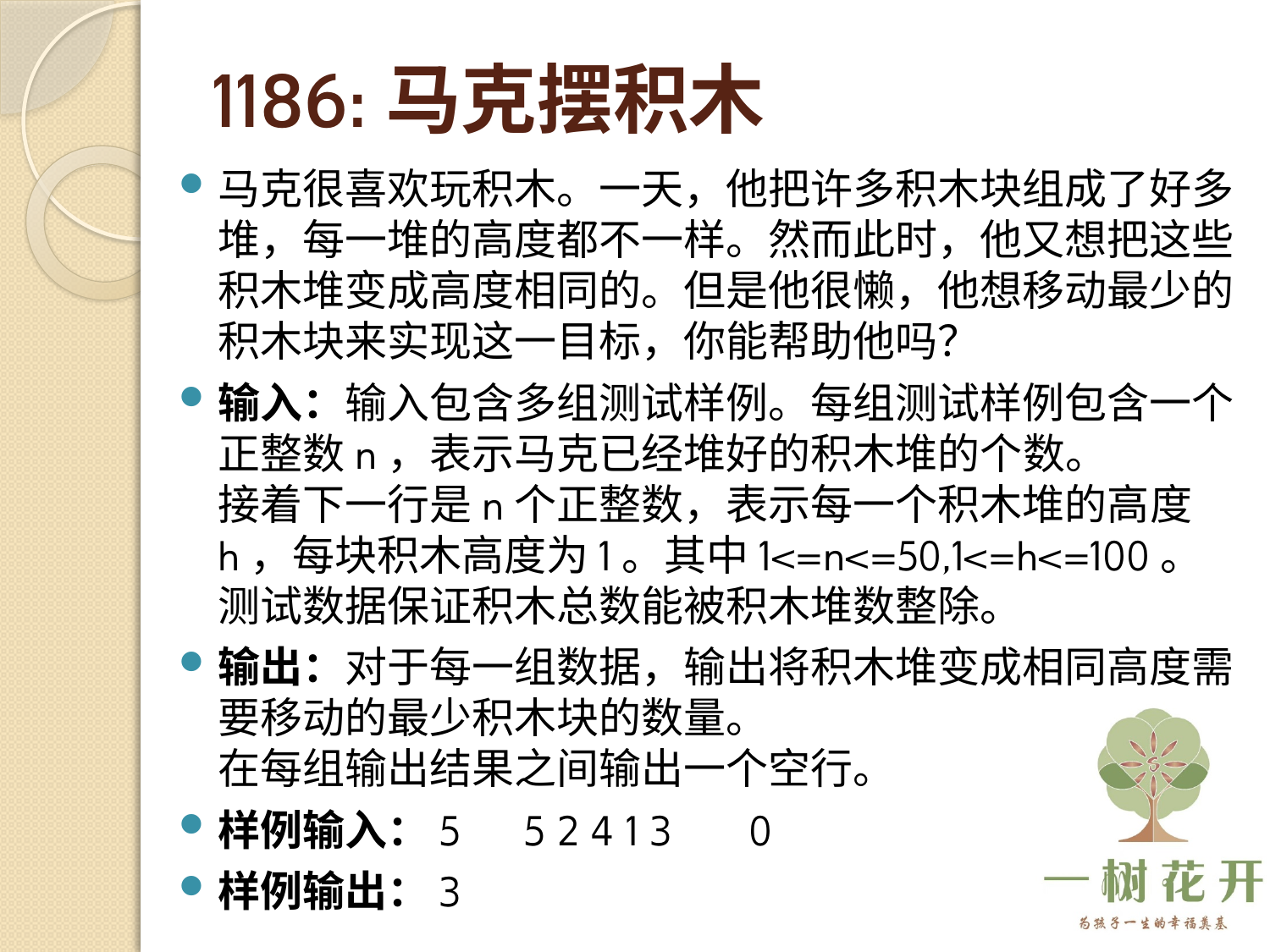

# 1186:马克摆积木
马克很喜欢玩积木。一天，他把许多积木块组成了好多堆，每一堆的高度都不一样。然而此时，他又想把这些积木堆变成高度相同的。但是他很懒，他想移动最少的积木块来实现这一目标，你能帮助他吗？
输入：输入包含多组测试样例。每组测试样例包含一个正整数n，表示马克已经堆好的积木堆的个数。
接着下一行是n个正整数，表示每一个积木堆的高度h，每块积木高度为1。其中1<=n<=50,1<=h<=100。
测试数据保证积木总数能被积木堆数整除。
输出：对于每一组数据，输出将积木堆变成相同高度需要移动的最少积木块的数量。
在每组输出结果之间输出一个空行。
样例输入：5     5 2 4 1 3      0
样例输出：3